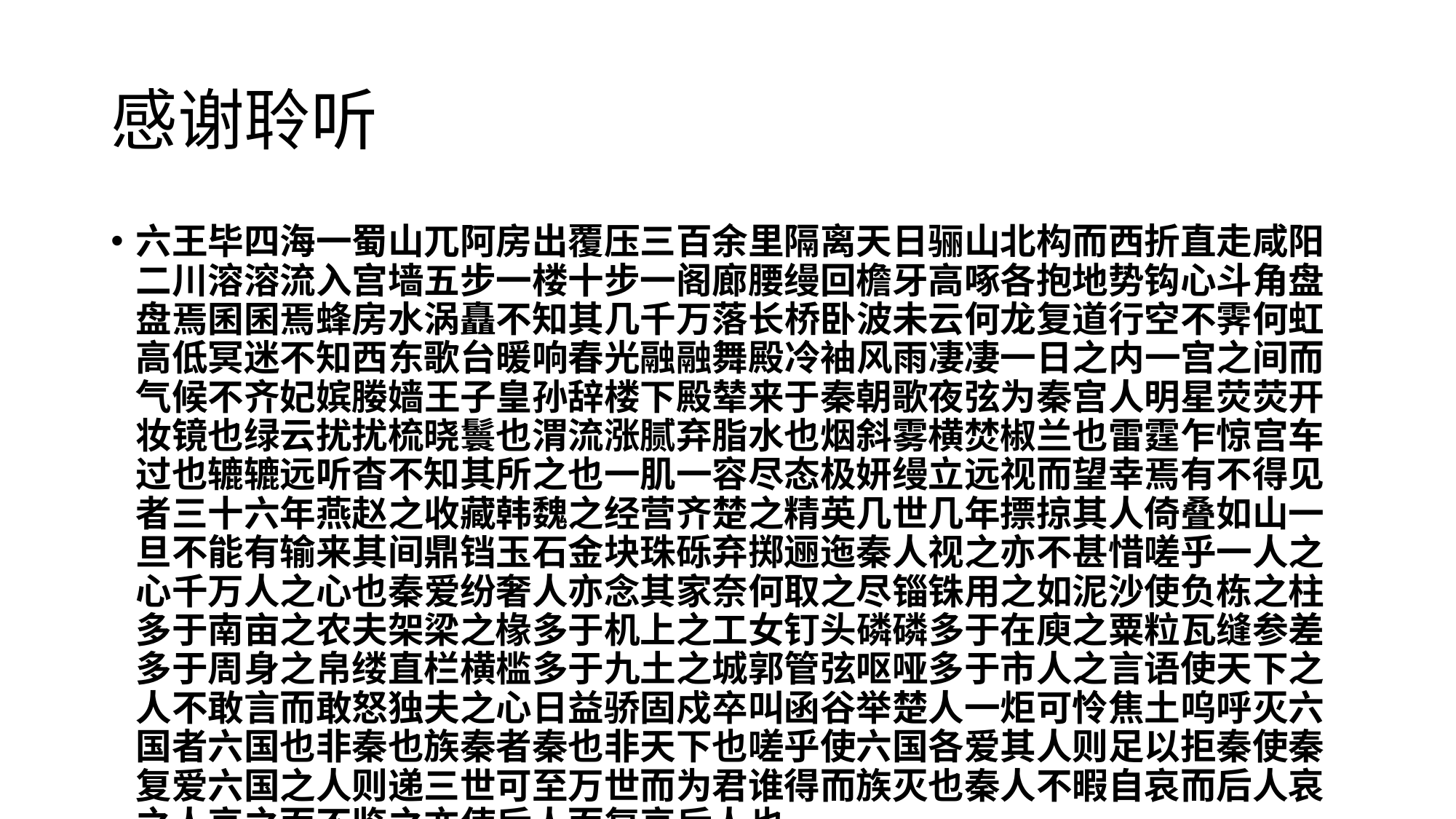

# 感谢聆听
六王毕四海一蜀山兀阿房出覆压三百余里隔离天日骊山北构而西折直走咸阳二川溶溶流入宫墙五步一楼十步一阁廊腰缦回檐牙高啄各抱地势钩心斗角盘盘焉囷囷焉蜂房水涡矗不知其几千万落长桥卧波未云何龙复道行空不霁何虹高低冥迷不知西东歌台暖响春光融融舞殿冷袖风雨凄凄一日之内一宫之间而气候不齐妃嫔媵嫱王子皇孙辞楼下殿辇来于秦朝歌夜弦为秦宫人明星荧荧开妆镜也绿云扰扰梳晓鬟也渭流涨腻弃脂水也烟斜雾横焚椒兰也雷霆乍惊宫车过也辘辘远听杳不知其所之也一肌一容尽态极妍缦立远视而望幸焉有不得见者三十六年燕赵之收藏韩魏之经营齐楚之精英几世几年摽掠其人倚叠如山一旦不能有输来其间鼎铛玉石金块珠砾弃掷逦迤秦人视之亦不甚惜嗟乎一人之心千万人之心也秦爱纷奢人亦念其家奈何取之尽锱铢用之如泥沙使负栋之柱多于南亩之农夫架梁之椽多于机上之工女钉头磷磷多于在庾之粟粒瓦缝参差多于周身之帛缕直栏横槛多于九土之城郭管弦呕哑多于市人之言语使天下之人不敢言而敢怒独夫之心日益骄固戍卒叫函谷举楚人一炬可怜焦土呜呼灭六国者六国也非秦也族秦者秦也非天下也嗟乎使六国各爱其人则足以拒秦使秦复爱六国之人则递三世可至万世而为君谁得而族灭也秦人不暇自哀而后人哀之人哀之而不鉴之亦使后人而复哀后人也